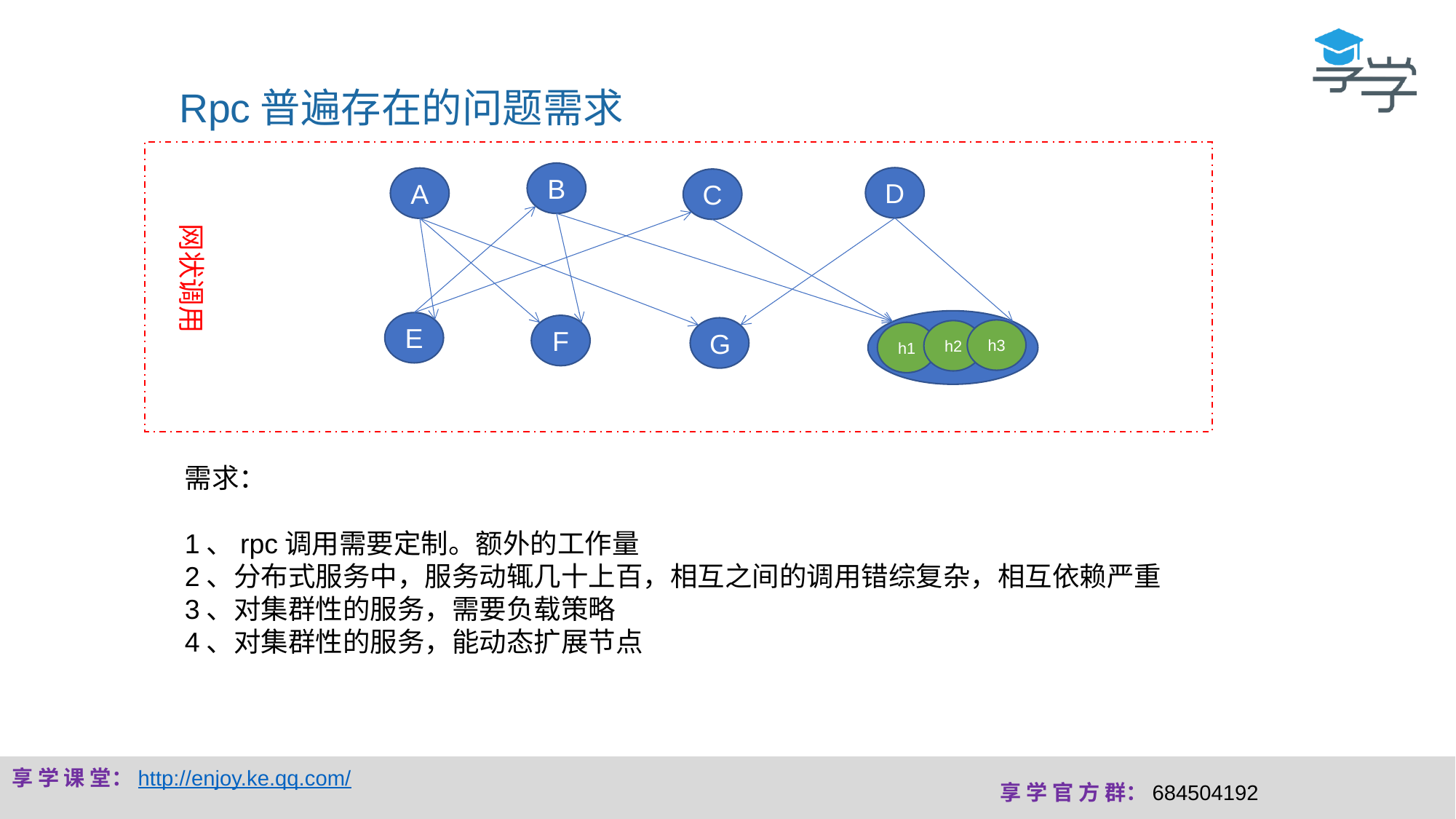

Rpc普遍存在的问题需求

B
D
A
C
网状调用

E
F
G
h3
h2
h1
需求：

1、rpc调用需要定制。额外的工作量
2、分布式服务中，服务动辄几十上百，相互之间的调用错综复杂，相互依赖严重
3、对集群性的服务，需要负载策略
4、对集群性的服务，能动态扩展节点